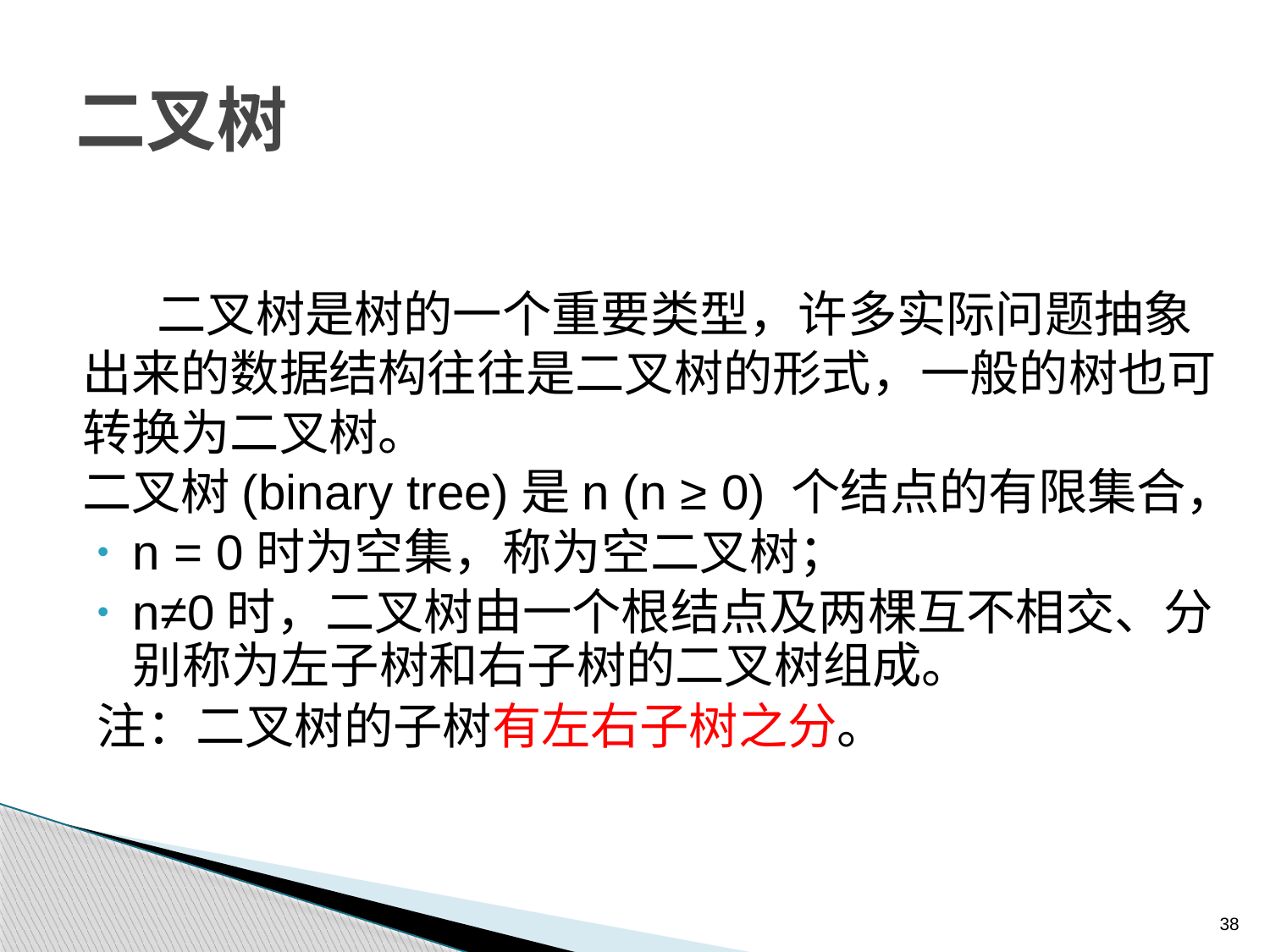

# 二叉树
二叉树是树的一个重要类型，许多实际问题抽象出来的数据结构往往是二叉树的形式，一般的树也可转换为二叉树。
二叉树(binary tree)是n (n ≥ 0) 个结点的有限集合，
n = 0时为空集，称为空二叉树；
n≠0时，二叉树由一个根结点及两棵互不相交、分别称为左子树和右子树的二叉树组成。
注：二叉树的子树有左右子树之分。

38